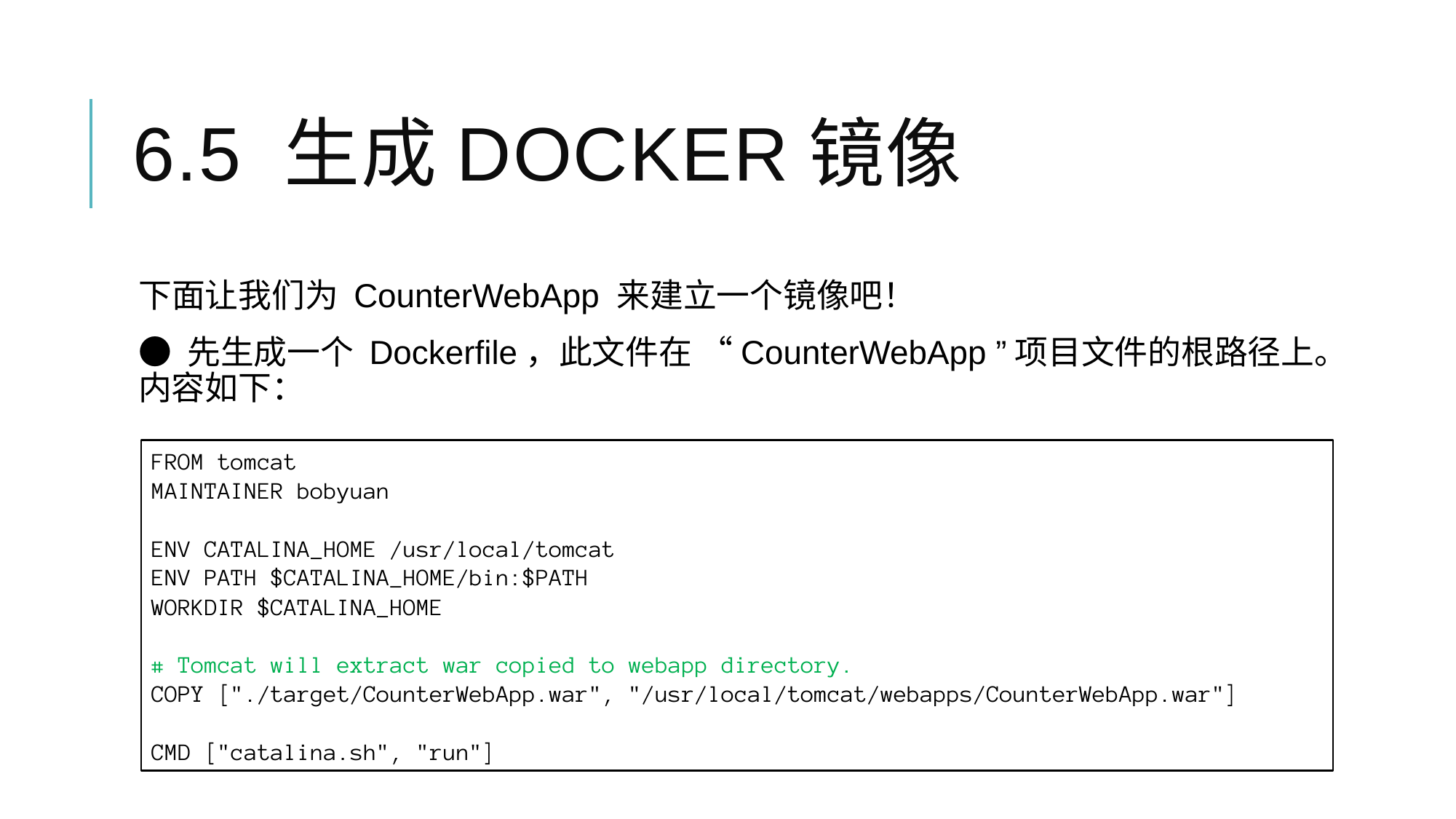

# 6.5 生成Docker镜像
下面让我们为 CounterWebApp 来建立一个镜像吧！
● 先生成一个 Dockerfile，此文件在 “CounterWebApp ”项目文件的根路径上。内容如下：

FROM tomcat
MAINTAINER bobyuan

ENV CATALINA_HOME /usr/local/tomcat
ENV PATH $CATALINA_HOME/bin:$PATH
WORKDIR $CATALINA_HOME

# Tomcat will extract war copied to webapp directory.
COPY ["./target/CounterWebApp.war", "/usr/local/tomcat/webapps/CounterWebApp.war"]

CMD ["catalina.sh", "run"]